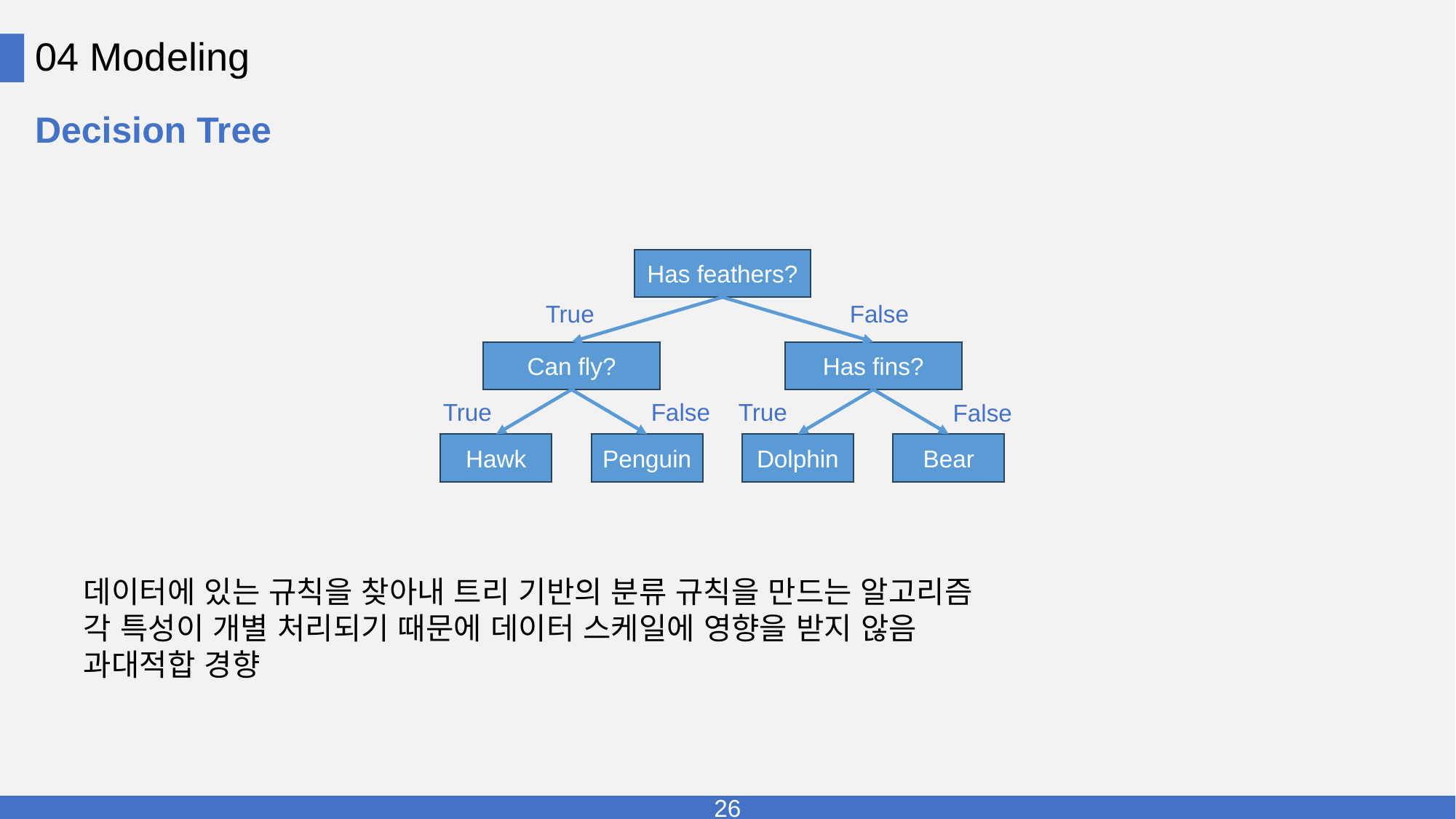

# 04 Modeling
Decision Tree
Has feathers?
True
False
Can fly?
Has fins?
True
True
False
False
Hawk
Penguin
Dolphin
Bear
데이터에 있는 규칙을 찾아내 트리 기반의 분류 규칙을 만드는 알고리즘
각 특성이 개별 처리되기 때문에 데이터 스케일에 영향을 받지 않음
과대적합 경향